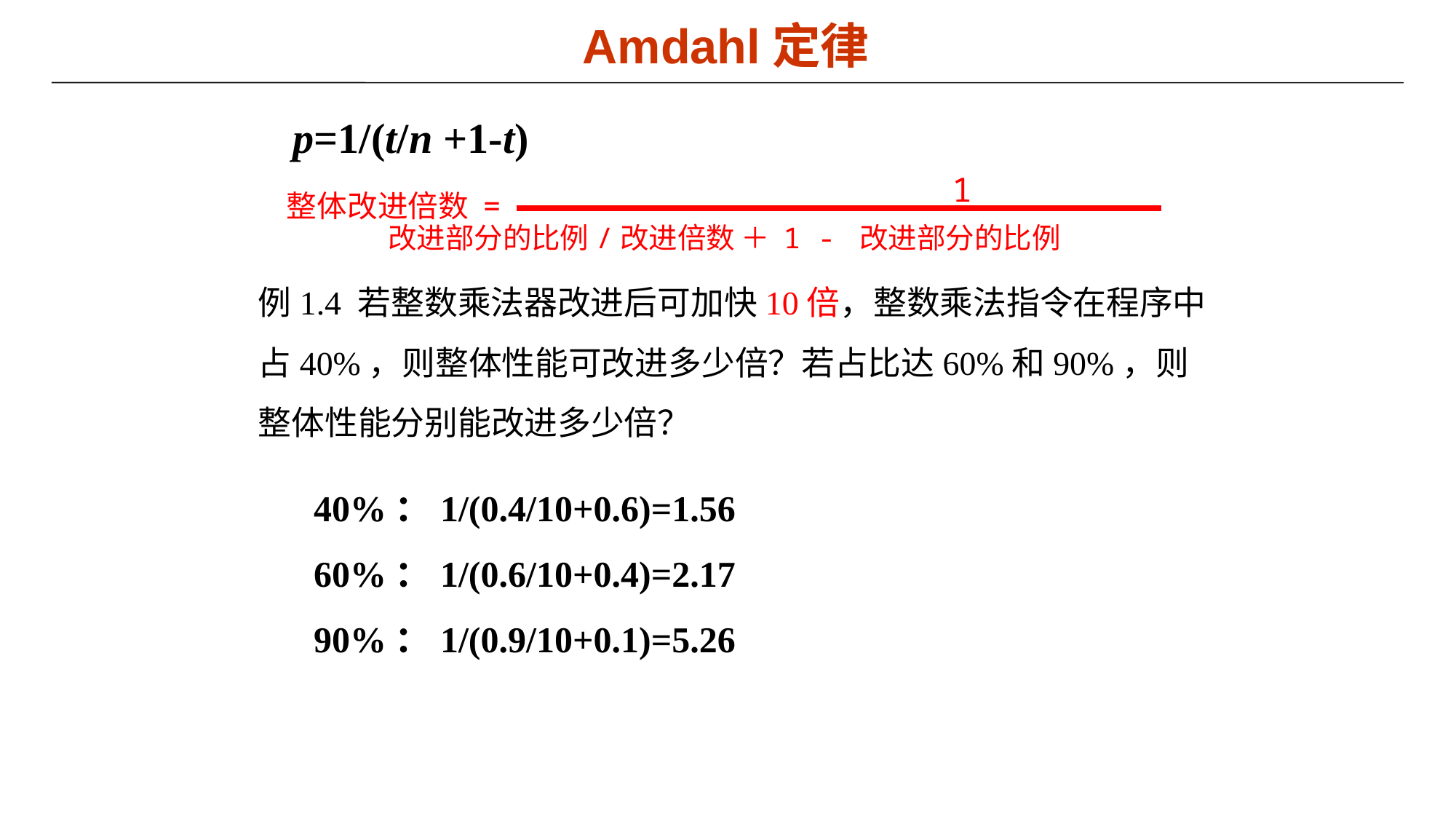

Amdahl定律
p=1/(t/n +1-t)
                                    1
               改进部分的比例/改进倍数 ＋ 1 - 改进部分的比例
整体改进倍数 =
例1.4 若整数乘法器改进后可加快10倍，整数乘法指令在程序中占40%，则整体性能可改进多少倍？若占比达60%和90%，则整体性能分别能改进多少倍？
40%：1/(0.4/10+0.6)=1.56
60%：1/(0.6/10+0.4)=2.17
90%：1/(0.9/10+0.1)=5.26